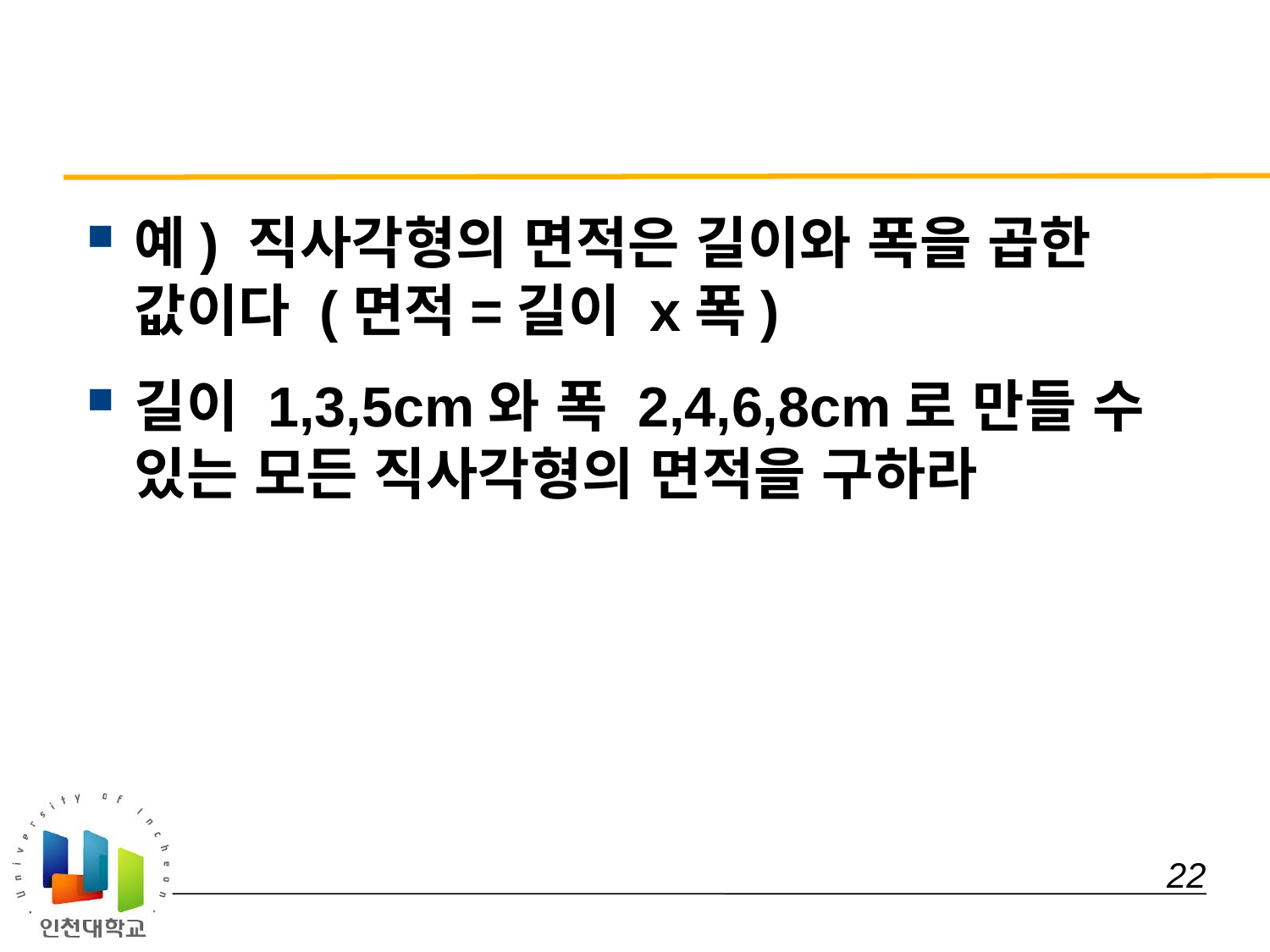

#
예) 직사각형의 면적은 길이와 폭을 곱한 값이다 (면적=길이 x폭)
길이 1,3,5cm와 폭 2,4,6,8cm로 만들 수 있는 모든 직사각형의 면적을 구하라
 22